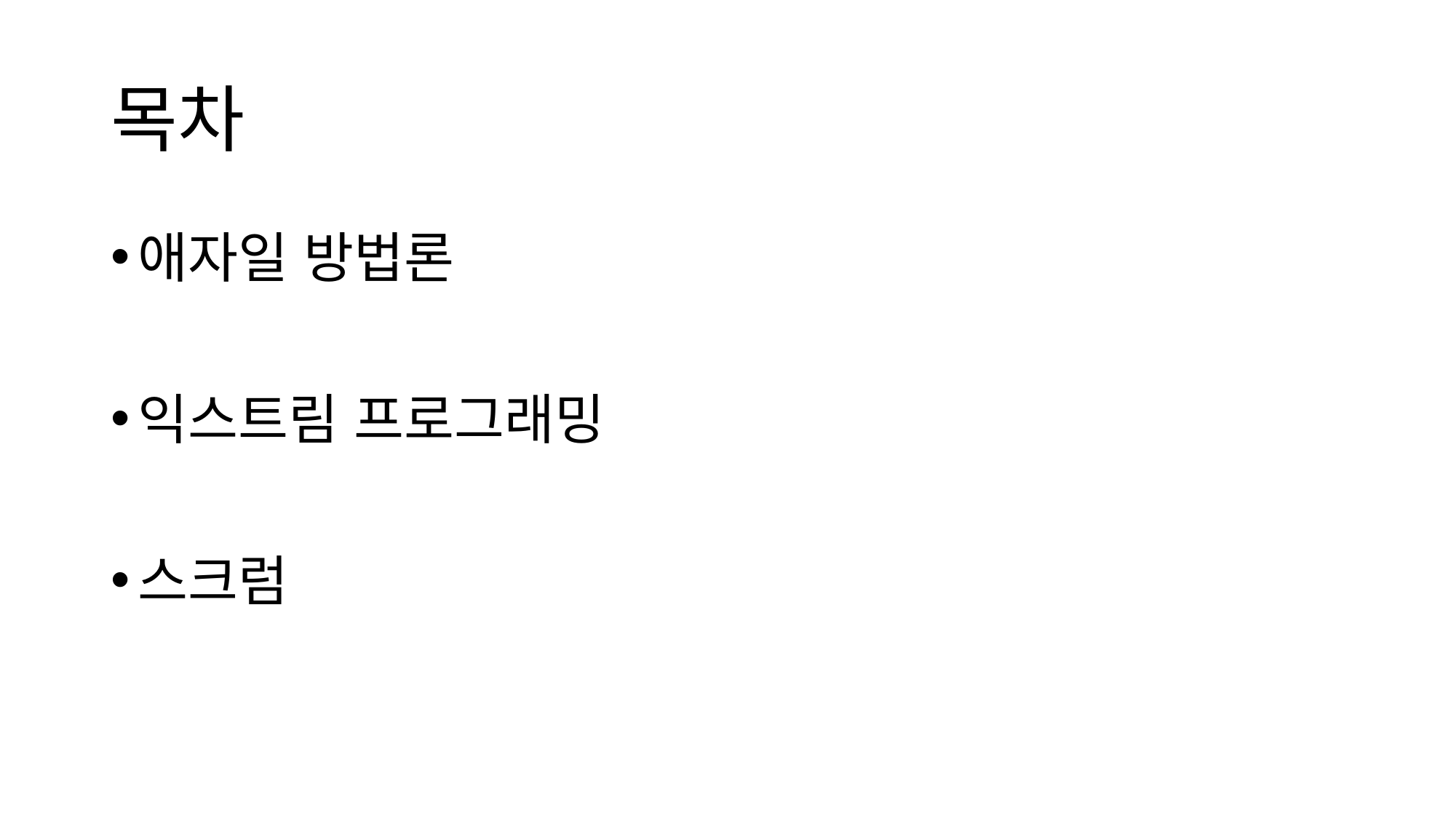

# 목차
애자일 방법론

익스트림 프로그래밍

스크럼